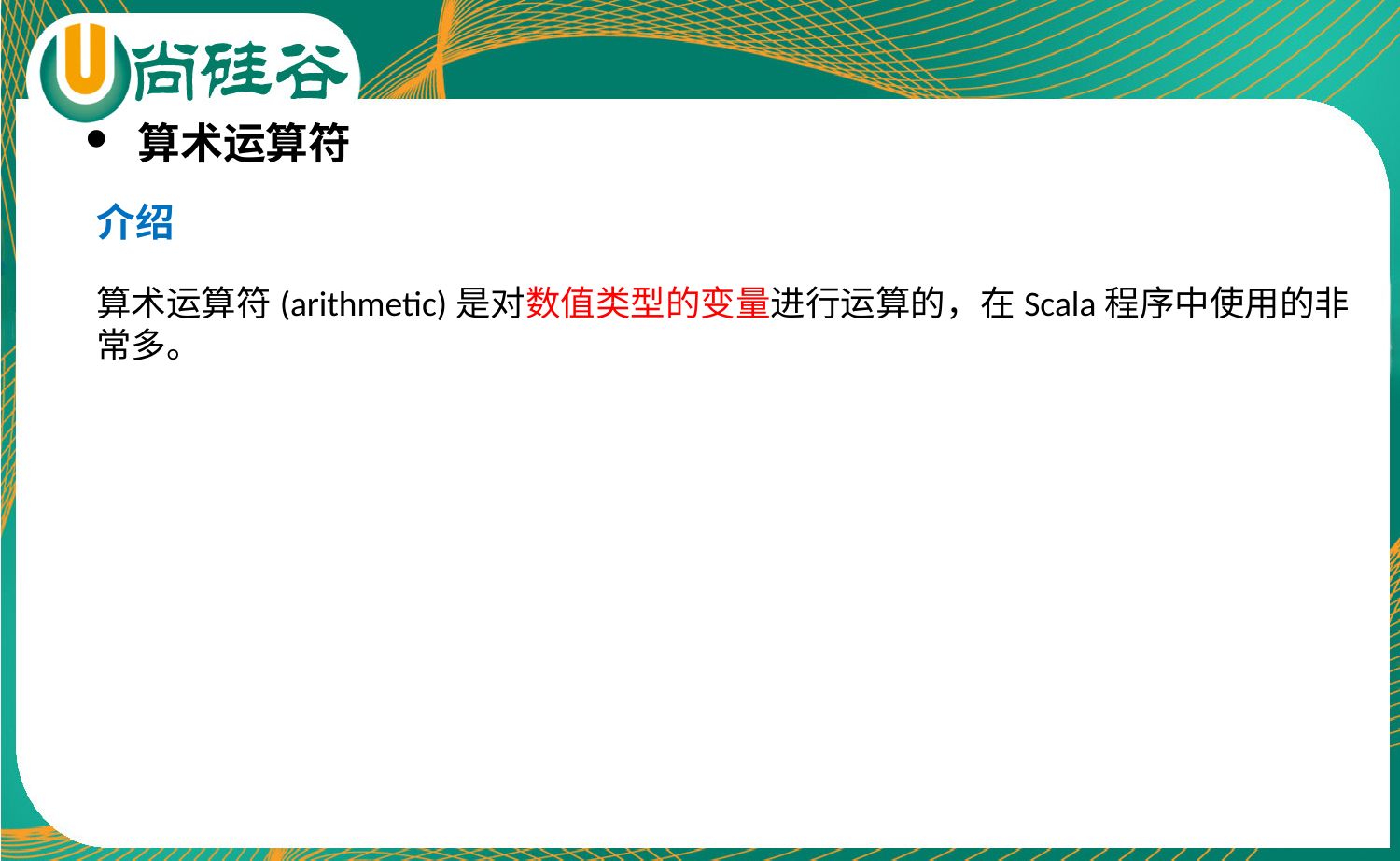

算术运算符

介绍

算术运算符(arithmetic)是对数值类型的变量进行运算的，在Scala程序中使用的非常多。